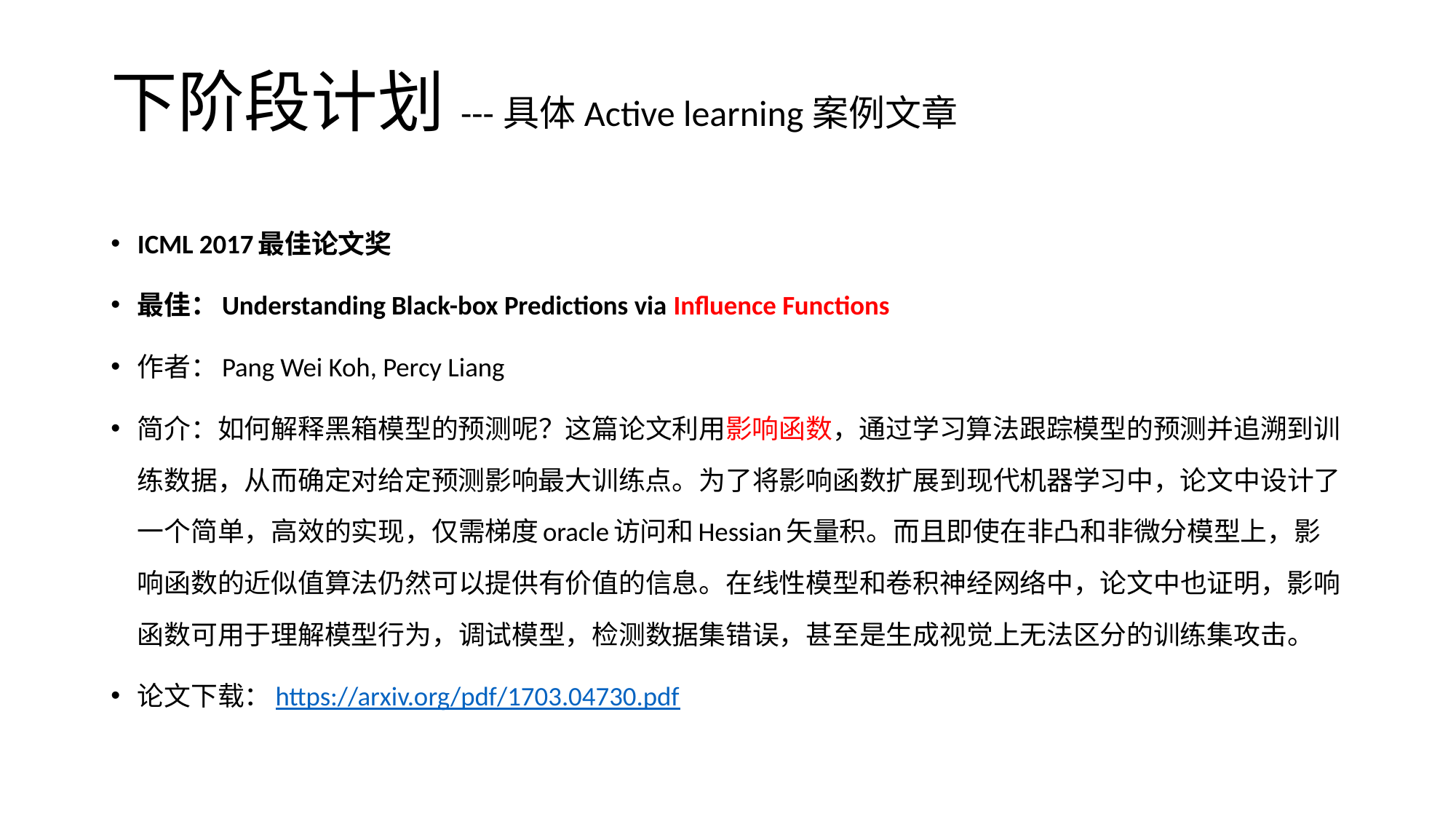

# 下阶段计划---具体Active learning案例文章
ICML 2017最佳论文奖
最佳：Understanding Black-box Predictions via Influence Functions
作者：Pang Wei Koh, Percy Liang
简介：如何解释黑箱模型的预测呢？这篇论文利用影响函数，通过学习算法跟踪模型的预测并追溯到训练数据，从而确定对给定预测影响最大训练点。为了将影响函数扩展到现代机器学习中，论文中设计了一个简单，高效的实现，仅需梯度oracle访问和Hessian矢量积。而且即使在非凸和非微分模型上，影响函数的近似值算法仍然可以提供有价值的信息。在线性模型和卷积神经网络中，论文中也证明，影响函数可用于理解模型行为，调试模型，检测数据集错误，甚至是生成视觉上无法区分的训练集攻击。
论文下载：https://arxiv.org/pdf/1703.04730.pdf